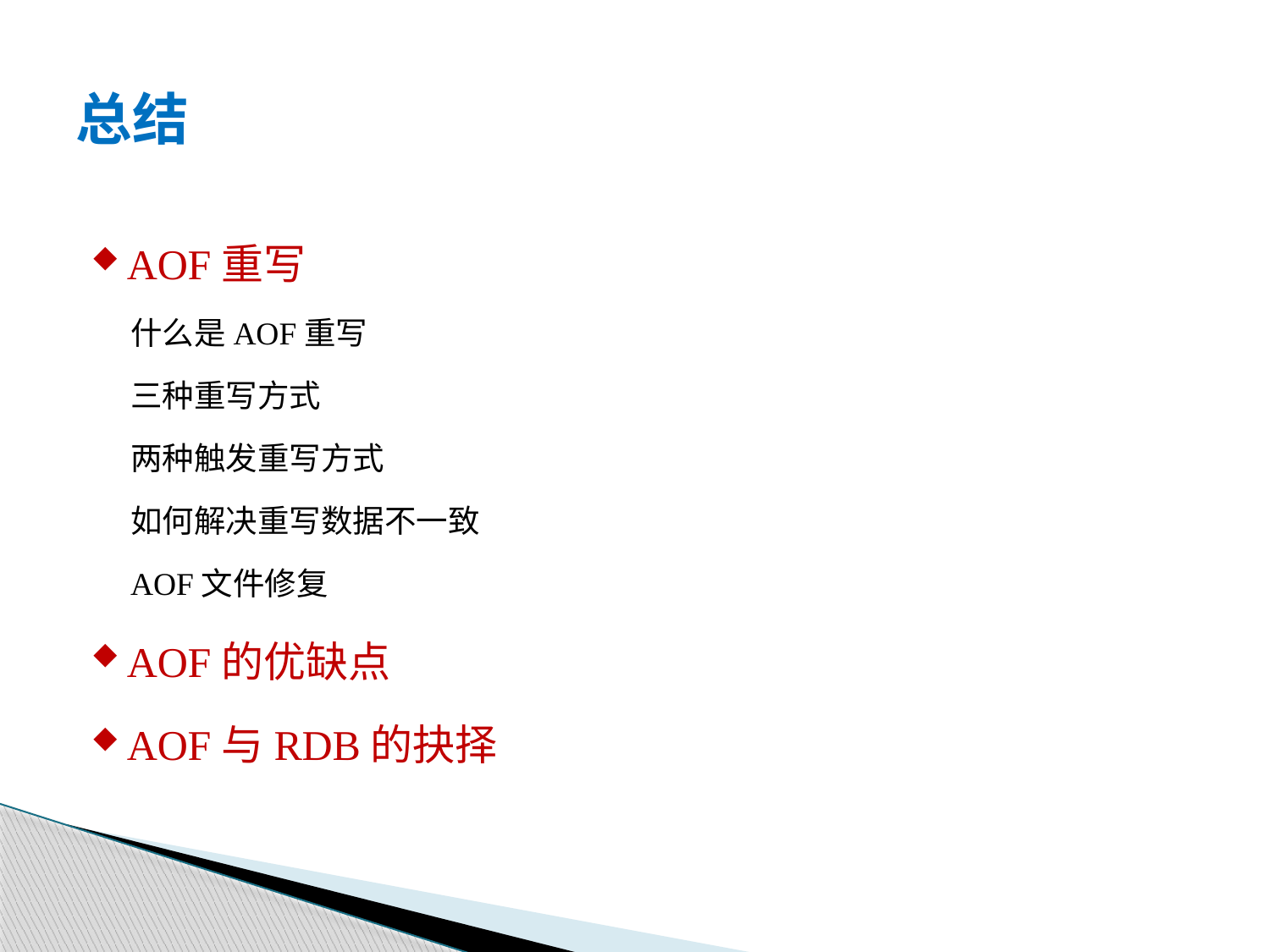

# 总结
AOF重写
什么是AOF重写
三种重写方式
两种触发重写方式
如何解决重写数据不一致
AOF文件修复
AOF的优缺点
AOF与RDB的抉择